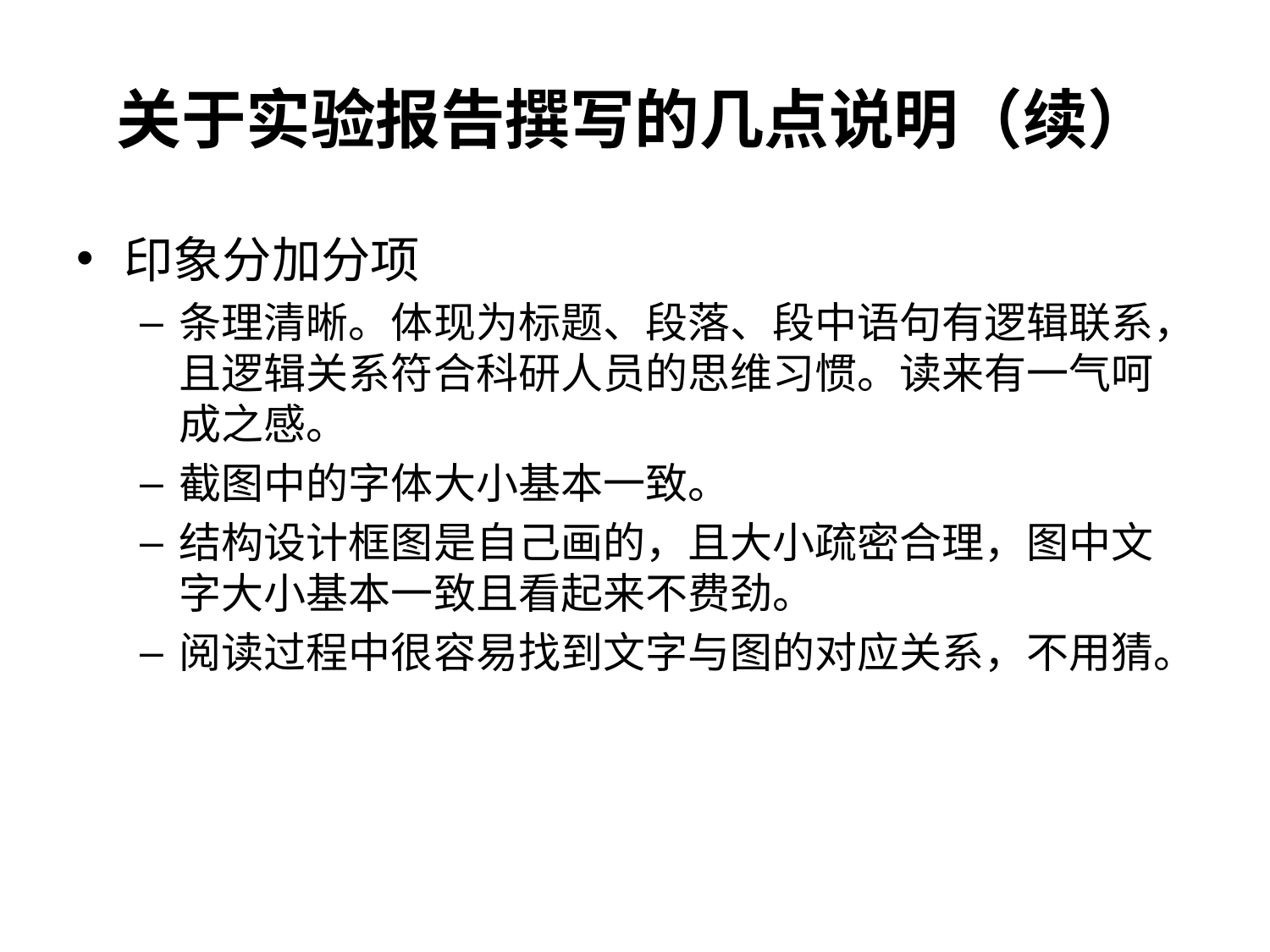

# 关于实验报告撰写的几点说明（续）
印象分加分项
条理清晰。体现为标题、段落、段中语句有逻辑联系，且逻辑关系符合科研人员的思维习惯。读来有一气呵成之感。
截图中的字体大小基本一致。
结构设计框图是自己画的，且大小疏密合理，图中文字大小基本一致且看起来不费劲。
阅读过程中很容易找到文字与图的对应关系，不用猜。